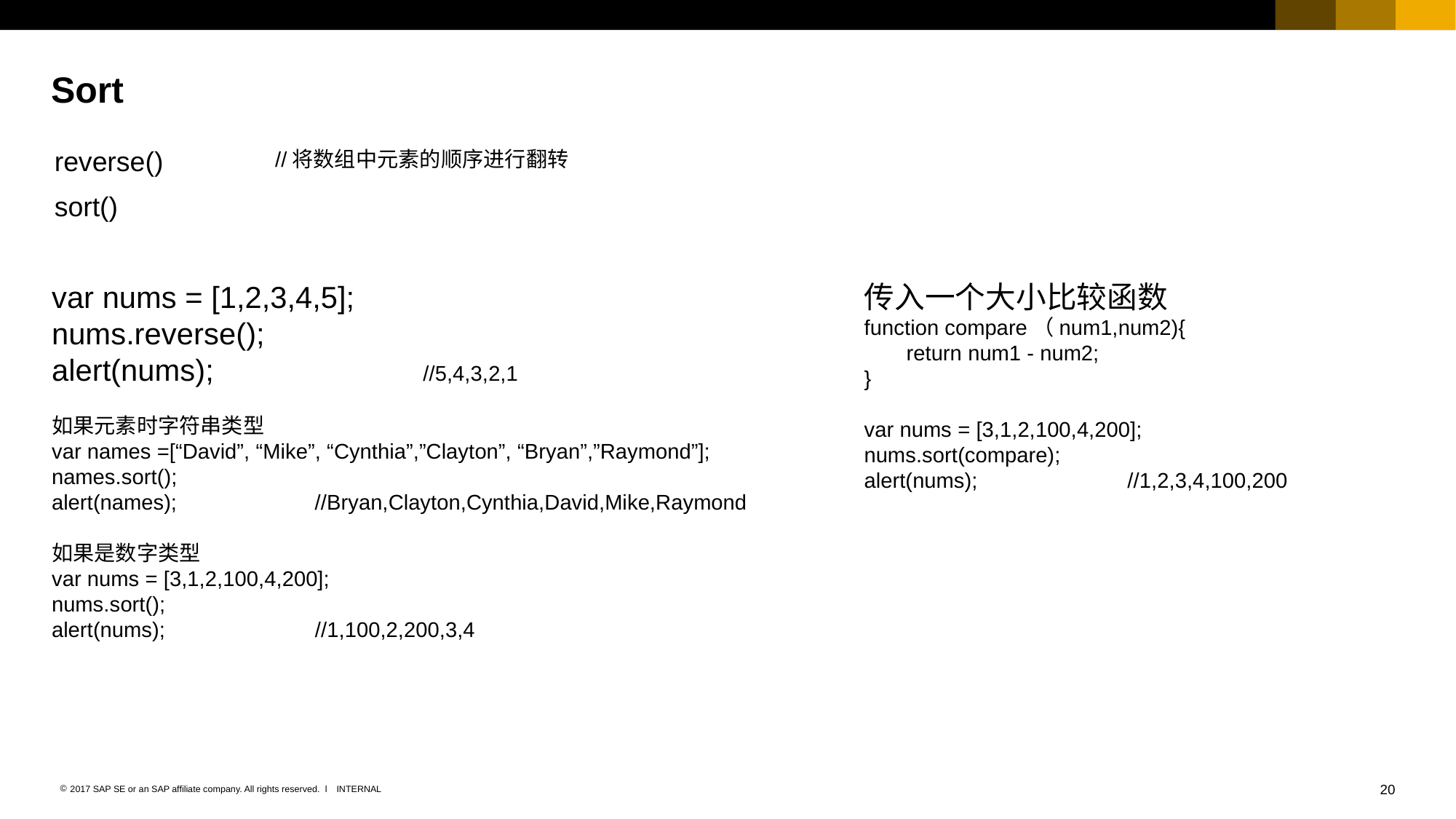

# Sort
//将数组中元素的顺序进行翻转
reverse()

sort()
var nums = [1,2,3,4,5];
nums.reverse();
alert(nums);                         //5,4,3,2,1

如果元素时字符串类型
var names =[“David”, “Mike”, “Cynthia”,”Clayton”, “Bryan”,”Raymond”];
names.sort();
alert(names);                       //Bryan,Clayton,Cynthia,David,Mike,Raymond

如果是数字类型
var nums = [3,1,2,100,4,200];
nums.sort();
alert(nums);                         //1,100,2,200,3,4
传入一个大小比较函数
function compare（num1,num2){
       return num1 - num2;
}

var nums = [3,1,2,100,4,200];
nums.sort(compare);
alert(nums);                         //1,2,3,4,100,200
20